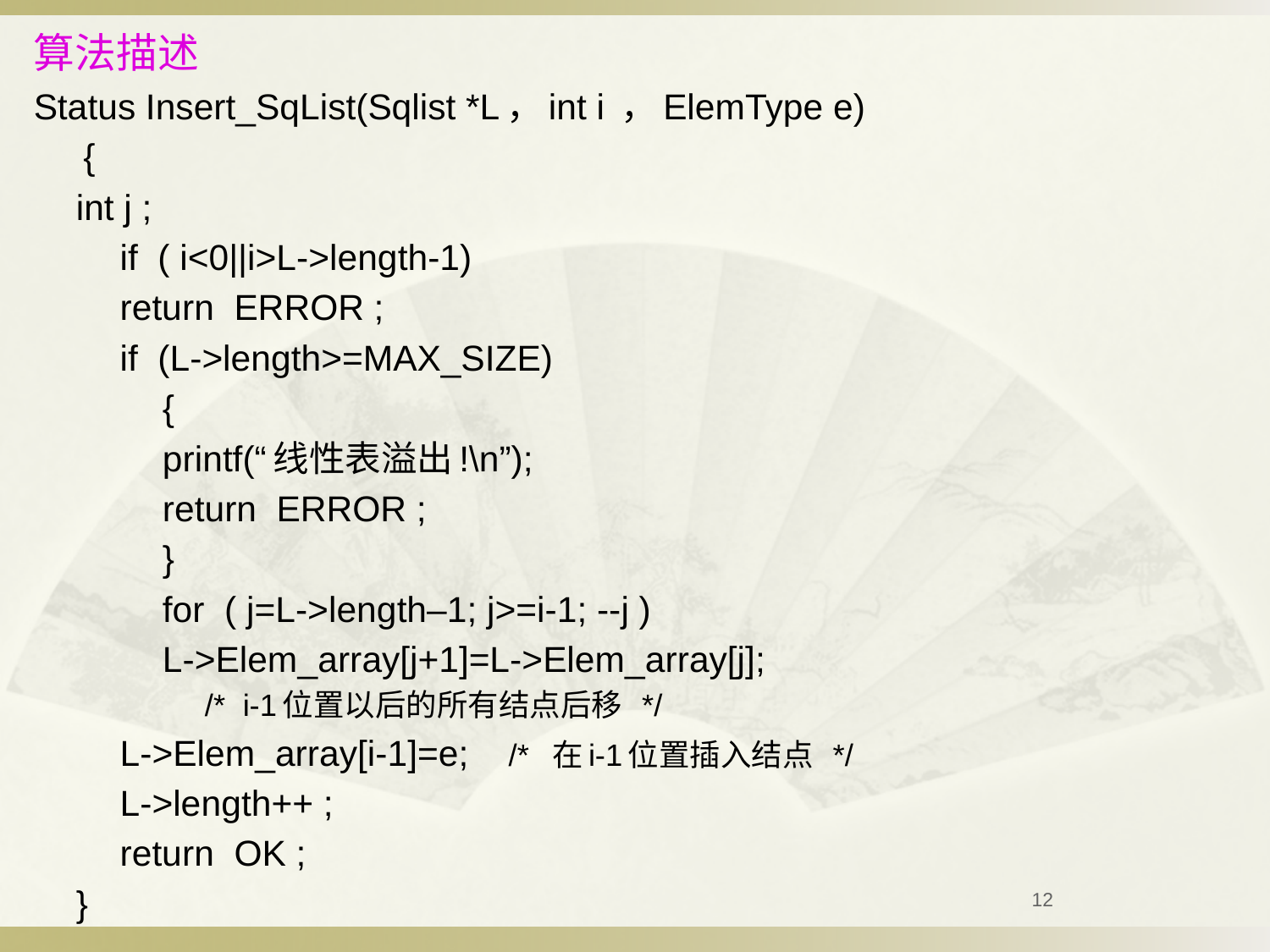

# 算法描述
Status Insert_SqList(Sqlist *L，int i ，ElemType e)
 {
	int j ;
	if  ( i<0||i>L->length-1)
		return  ERROR ;
	if  (L->length>=MAX_SIZE)
{
	printf(“线性表溢出!\n”);
	return  ERROR ;
}
for  ( j=L->length–1; j>=i-1; --j )
	L->Elem_array[j+1]=L->Elem_array[j];
	/*  i-1位置以后的所有结点后移  */
	L->Elem_array[i-1]=e;    /*  在i-1位置插入结点  */
	L->length++ ;
	return  OK ;
}
12